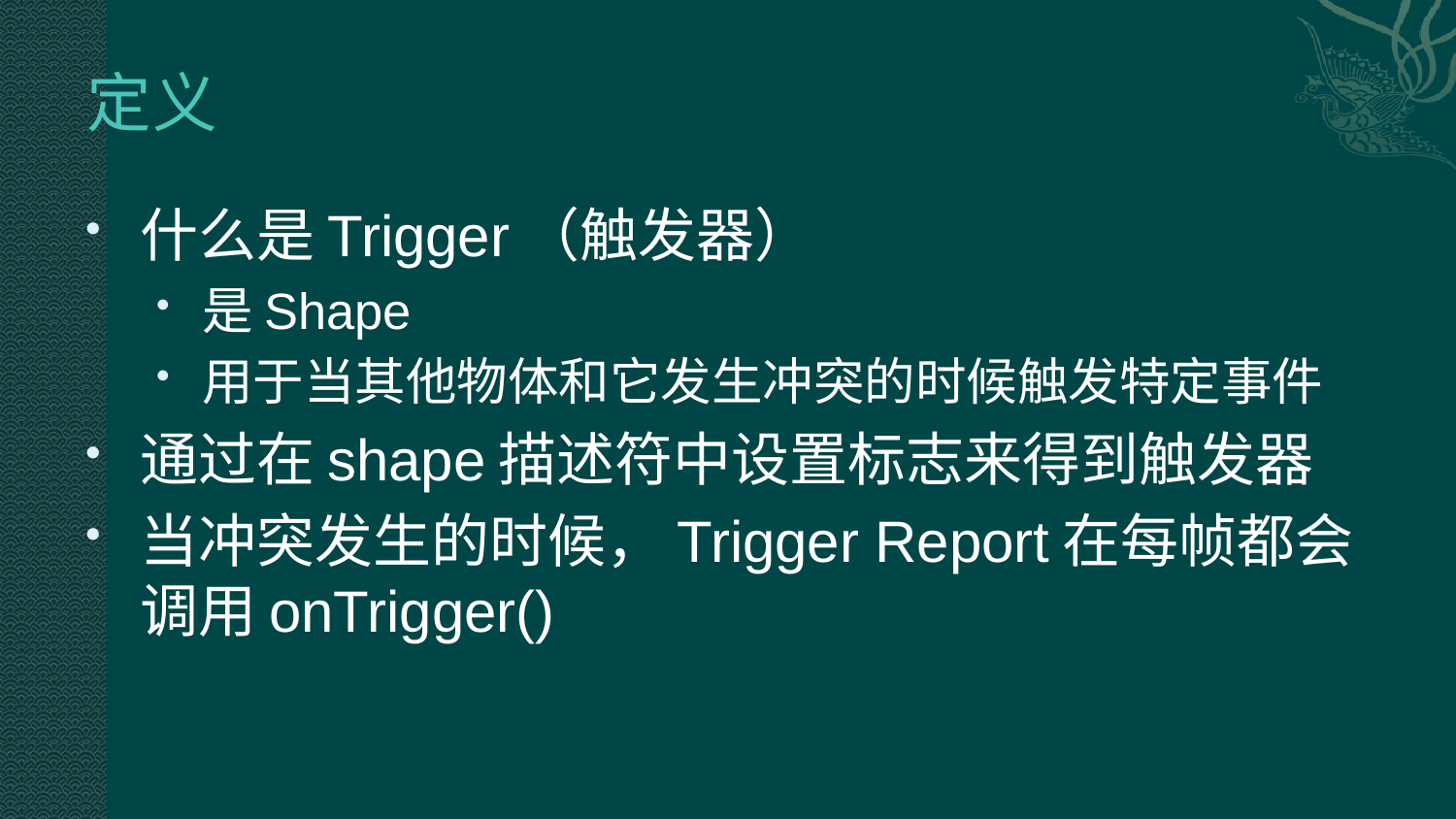

# 定义
什么是Trigger（触发器）
是Shape
用于当其他物体和它发生冲突的时候触发特定事件
通过在shape描述符中设置标志来得到触发器
当冲突发生的时候，Trigger Report在每帧都会调用onTrigger()